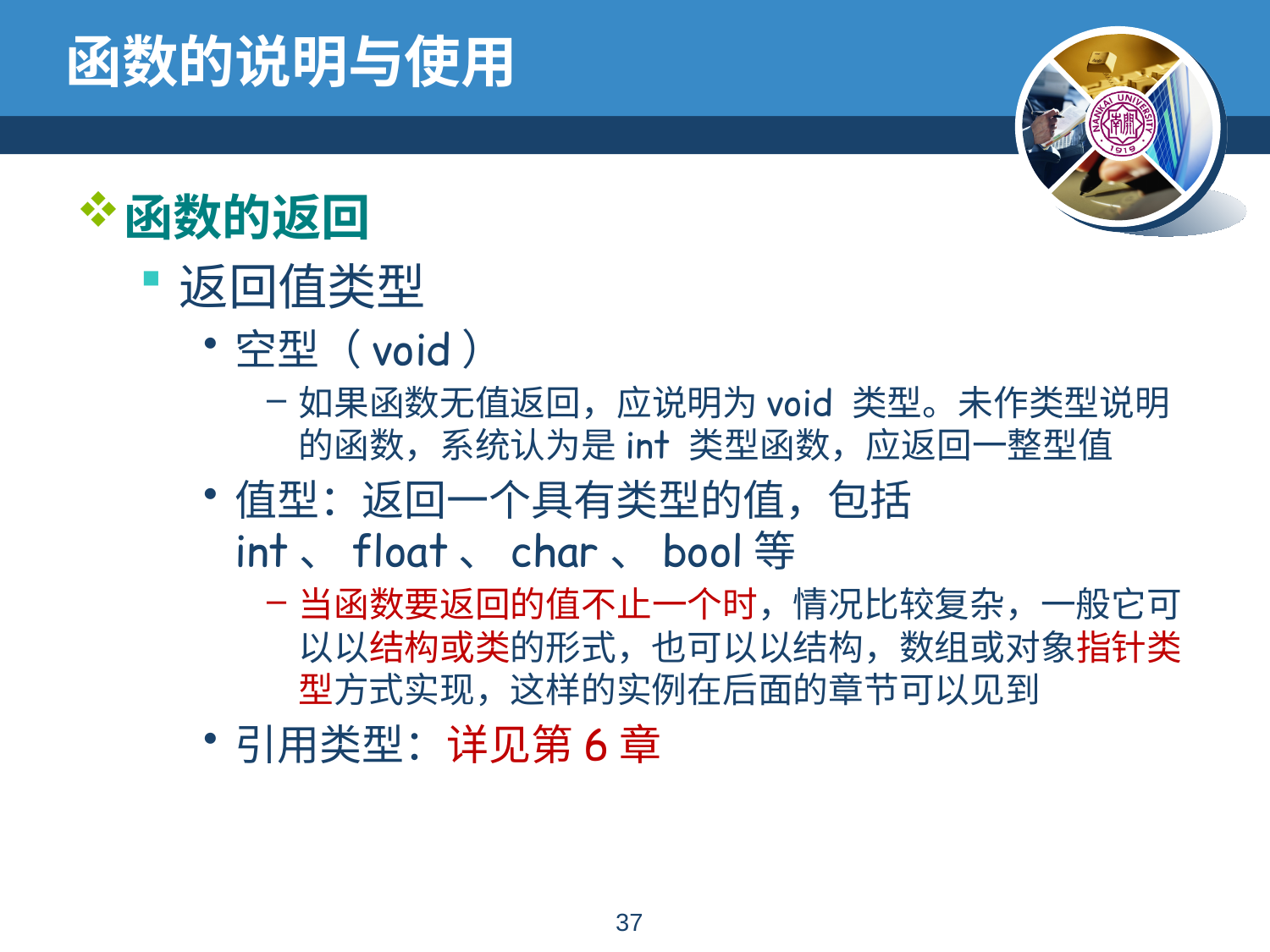

# 函数的说明与使用
函数的返回
返回值类型
空型（void）
如果函数无值返回，应说明为void 类型。未作类型说明的函数，系统认为是int 类型函数，应返回一整型值
值型：返回一个具有类型的值，包括int、float、char、bool等
当函数要返回的值不止一个时，情况比较复杂，一般它可以以结构或类的形式，也可以以结构，数组或对象指针类型方式实现，这样的实例在后面的章节可以见到
引用类型：详见第6章
37